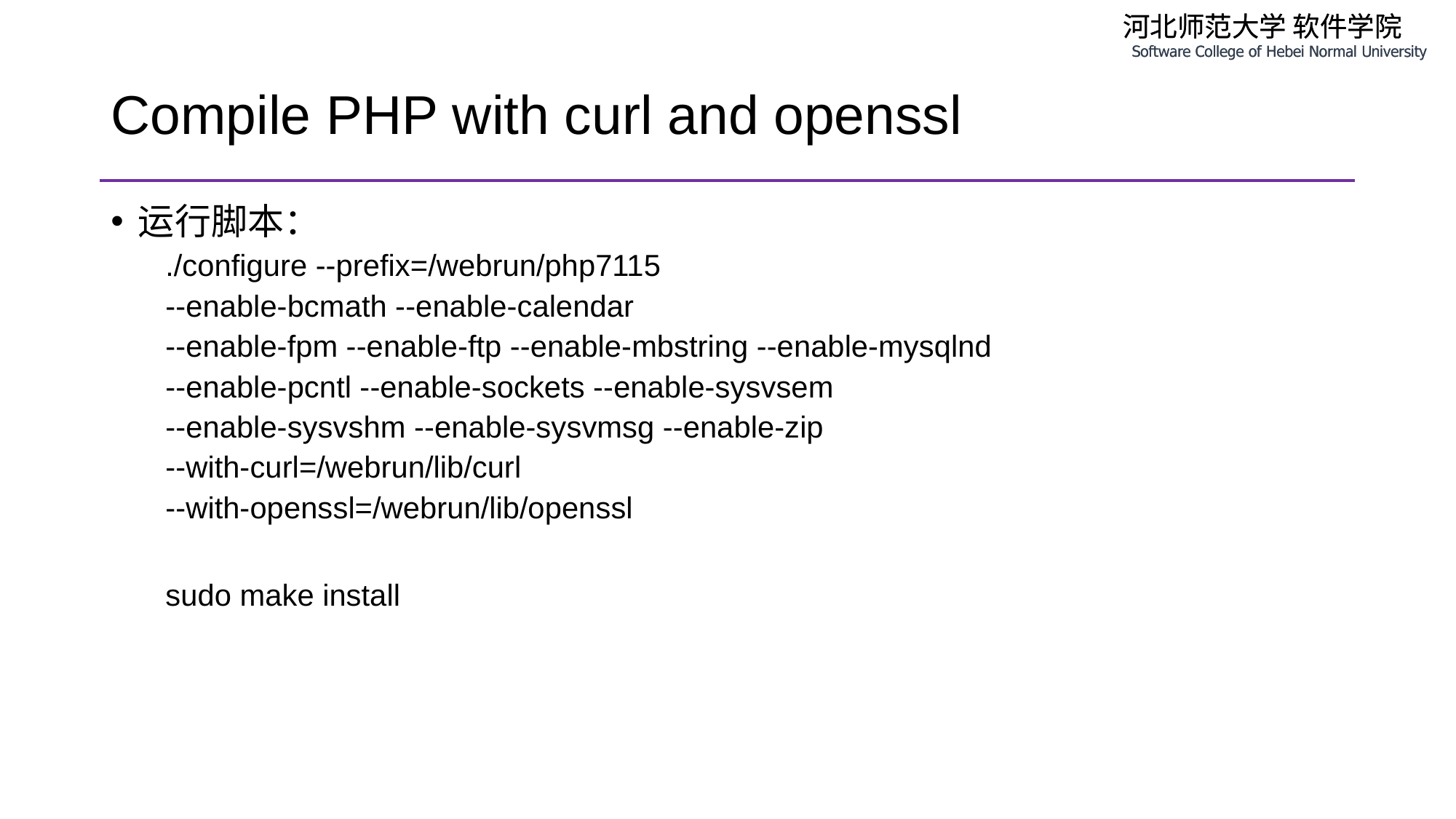

# Compile PHP with curl and openssl
运行脚本：
./configure --prefix=/webrun/php7115
--enable-bcmath --enable-calendar
--enable-fpm --enable-ftp --enable-mbstring --enable-mysqlnd
--enable-pcntl --enable-sockets --enable-sysvsem
--enable-sysvshm --enable-sysvmsg --enable-zip
--with-curl=/webrun/lib/curl
--with-openssl=/webrun/lib/openssl

sudo make install